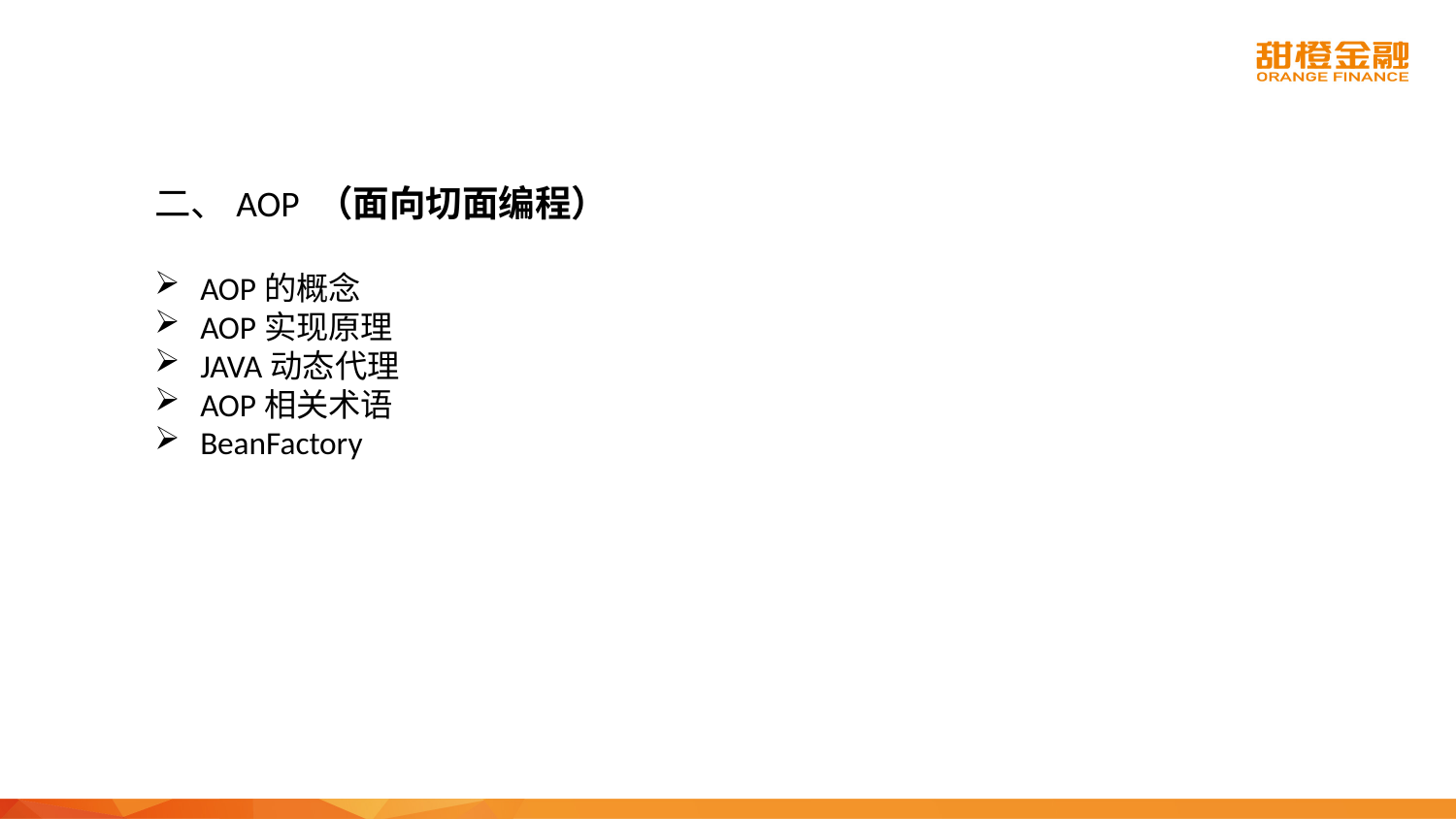

二、AOP （面向切面编程）

AOP的概念
AOP实现原理
JAVA动态代理
AOP相关术语
BeanFactory